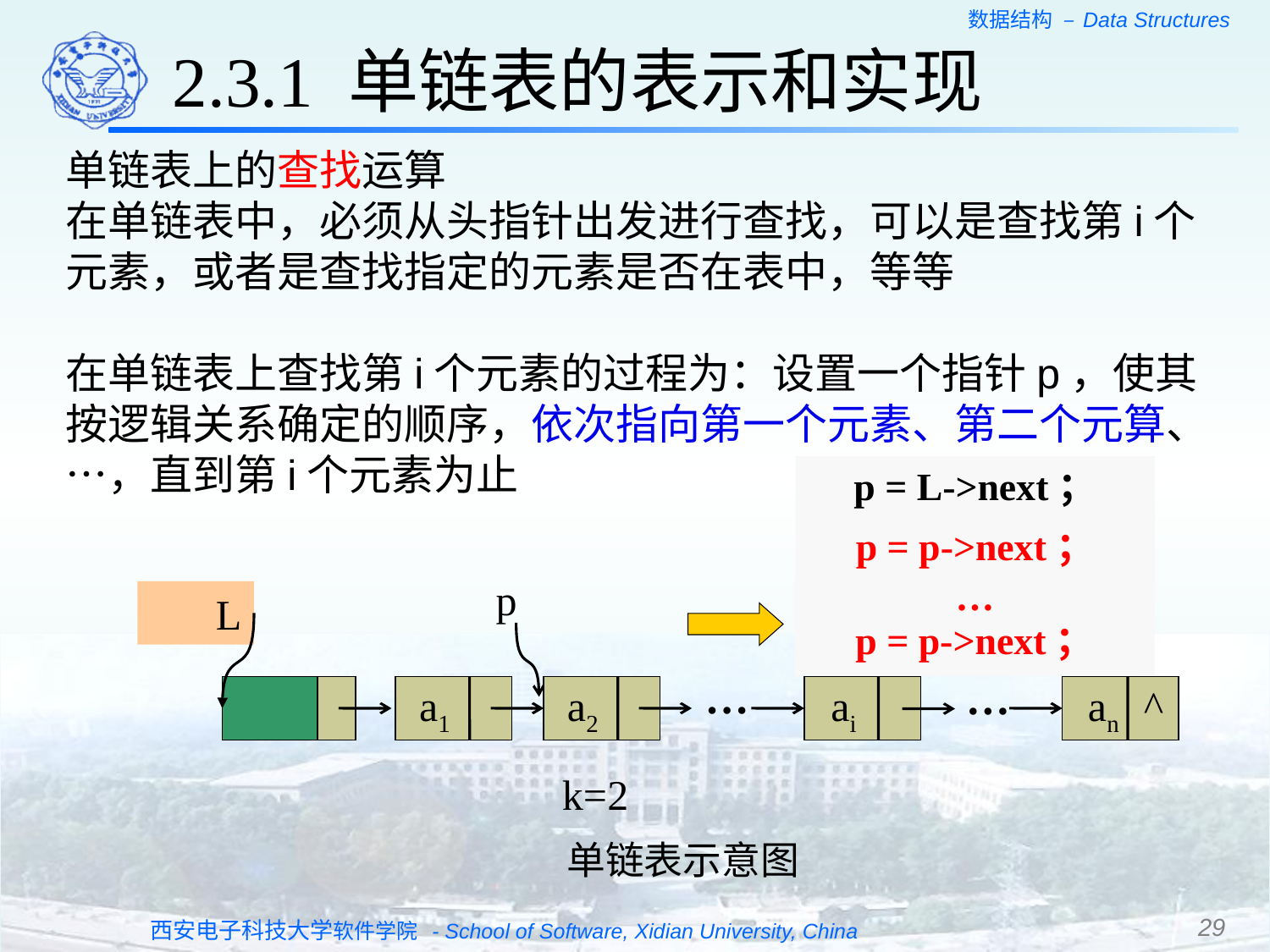

2.3.1 单链表的表示和实现
单链表上的查找运算
在单链表中，必须从头指针出发进行查找，可以是查找第i个元素，或者是查找指定的元素是否在表中，等等

在单链表上查找第i个元素的过程为：设置一个指针p，使其按逻辑关系确定的顺序，依次指向第一个元素、第二个元算、…，直到第i个元素为止
p = L->next；
p = p->next；
p
k=2
…
p = p->next；
L
…
…

a1

a2

ai

 an    ^

单链表示意图

29